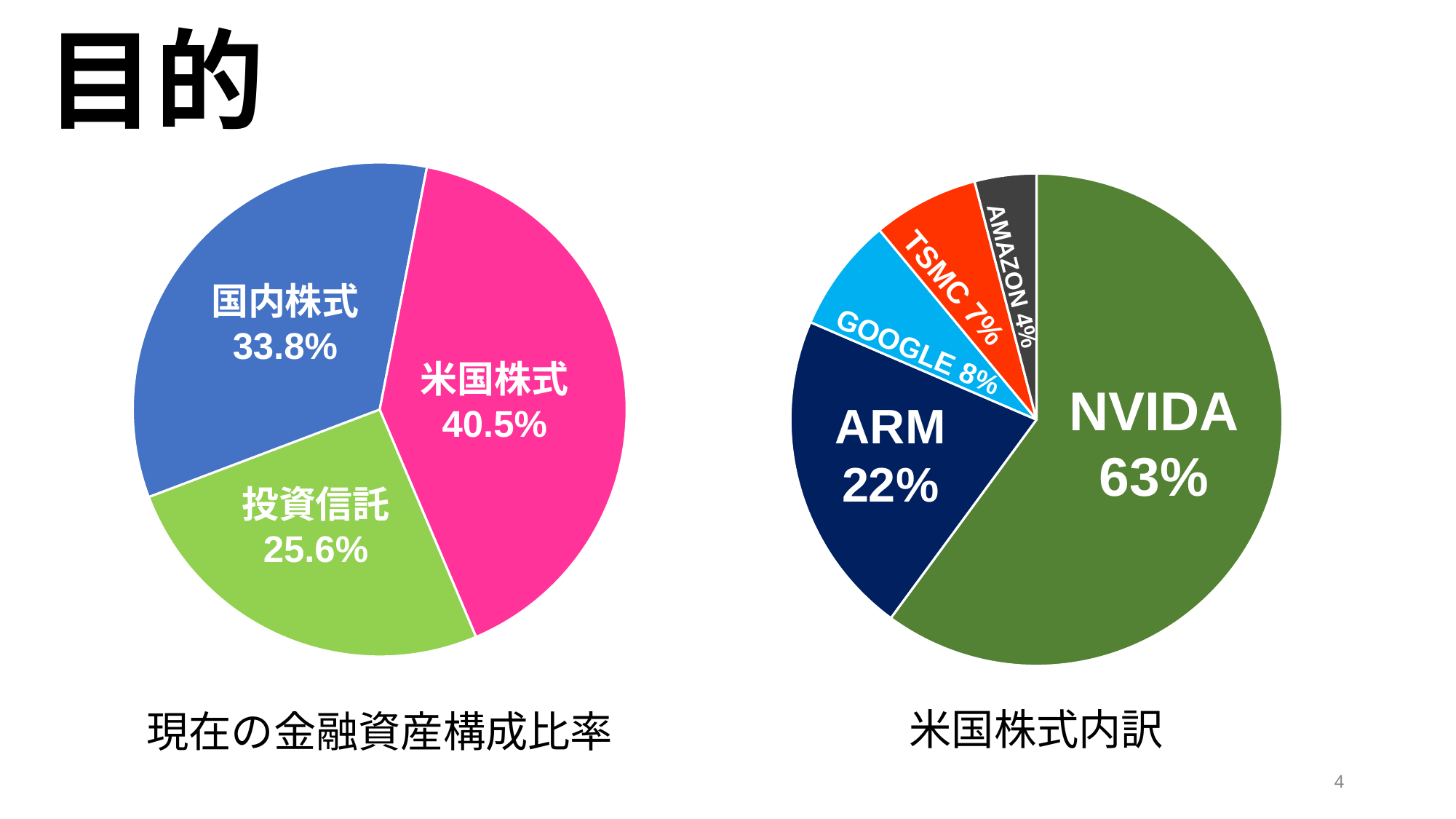

目的

### Chart

| Category |  |
|---|---|
| 投資信託 | 25.6 |
| 国内株式 | 33.8 |
| 米国株式 | 40.5 |
国内株式
33.8%
米国株式
40.5%
投資信託
25.6%

### Chart

| Category |  |
|---|---|
| NVDA エヌビディア | 62.617396868499455 |
| ARM アーム ホールディングス | 22.29433903412909 |
| GOOGL アルファベット A | 7.83265026225801 |
| TSM 台湾セミコンダクター ADR | 7.255613835113446 |
| AMZN アマゾンドットコム | 4.221585657571539 |
ARM
21%
GOOG 8%
AMAZON 4%
TSMC 7%
GOOGLE 8%
NVIDA
63%
ARM
22%
AMZN 4%
NVDA
60%
TSM 7%
米国株式内訳
現在の金融資産構成比率
4